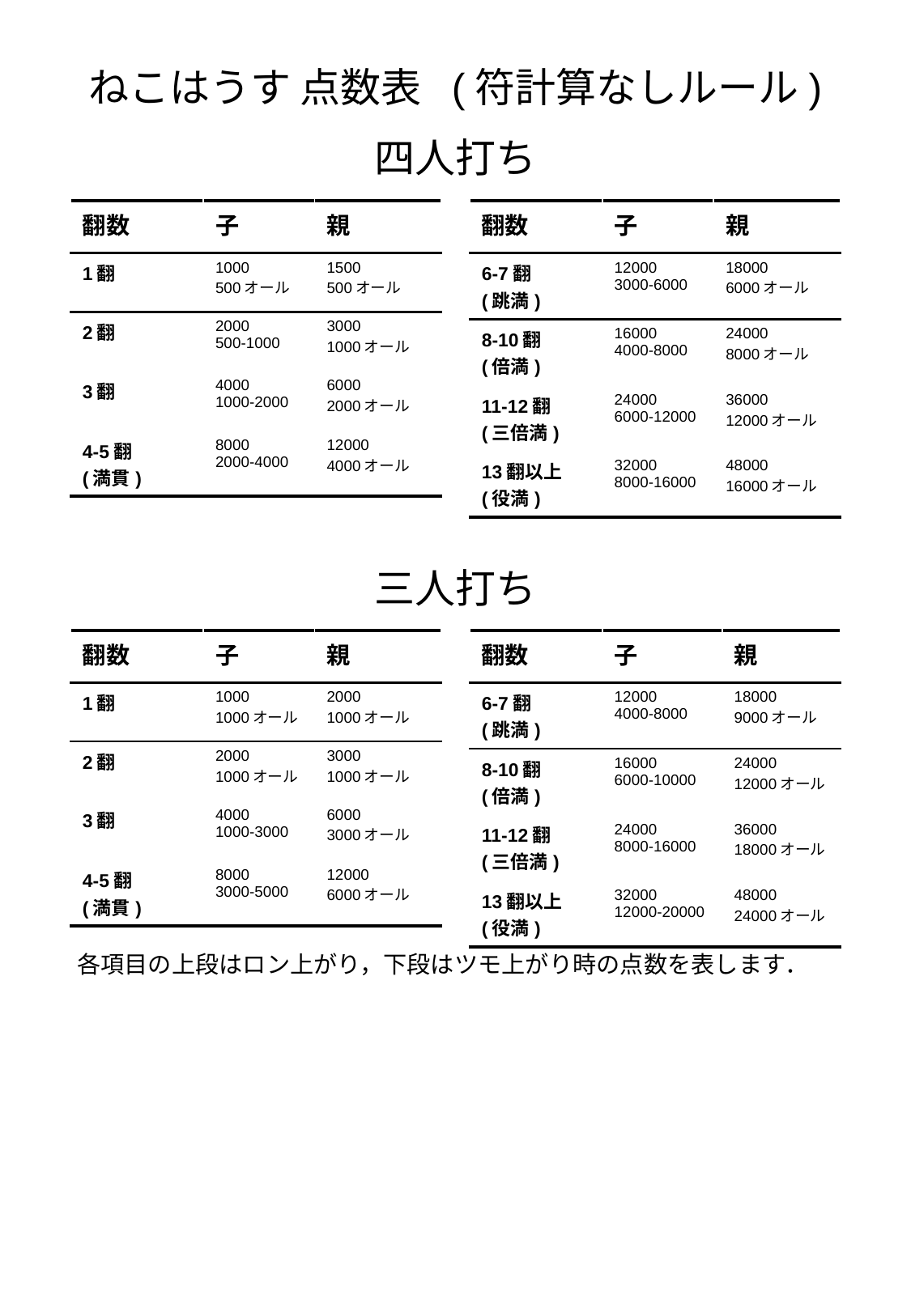

# ねこはうす 点数表 (符計算なしルール)
四人打ち
| 翻数 | 子 | 親 |
| --- | --- | --- |
| 1翻 | 1000 500オール | 1500 500オール |
| 2翻 | 2000 500-1000 | 3000 1000オール |
| 3翻 | 4000 1000-2000 | 6000 2000オール |
| 4-5翻 (満貫) | 8000 2000-4000 | 12000 4000オール |
| 翻数 | 子 | 親 |
| --- | --- | --- |
| 6-7翻 (跳満) | 12000 3000-6000 | 18000 6000オール |
| 8-10翻 (倍満) | 16000 4000-8000 | 24000 8000オール |
| 11-12翻 (三倍満) | 24000 6000-12000 | 36000 12000オール |
| 13翻以上 (役満) | 32000 8000-16000 | 48000 16000オール |
三人打ち
| 翻数 | 子 | 親 |
| --- | --- | --- |
| 1翻 | 1000 1000オール | 2000 1000オール |
| 2翻 | 2000 1000オール | 3000 1000オール |
| 3翻 | 4000 1000-3000 | 6000 3000オール |
| 4-5翻 (満貫) | 8000 3000-5000 | 12000 6000オール |
| 翻数 | 子 | 親 |
| --- | --- | --- |
| 6-7翻 (跳満) | 12000 4000-8000 | 18000 9000オール |
| 8-10翻 (倍満) | 16000 6000-10000 | 24000 12000オール |
| 11-12翻 (三倍満) | 24000 8000-16000 | 36000 18000オール |
| 13翻以上 (役満) | 32000 12000-20000 | 48000 24000オール |
各項目の上段はロン上がり，下段はツモ上がり時の点数を表します．